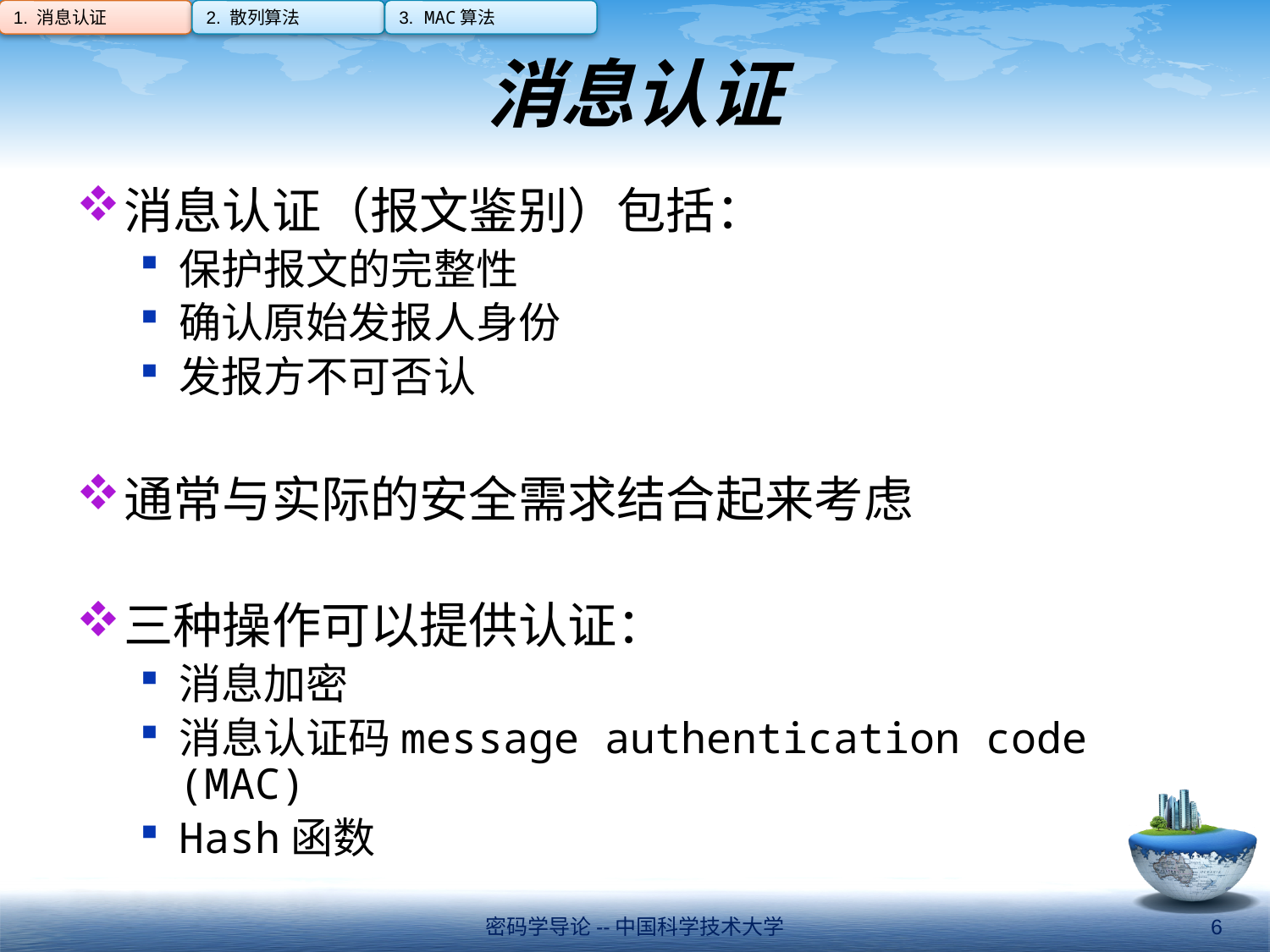

1. 消息认证
2. 散列算法
3. MAC算法
# 消息认证
消息认证（报文鉴别）包括：
保护报文的完整性
确认原始发报人身份
发报方不可否认

通常与实际的安全需求结合起来考虑

三种操作可以提供认证：
消息加密
消息认证码message authentication code (MAC)
Hash函数
密码学导论--中国科学技术大学
6